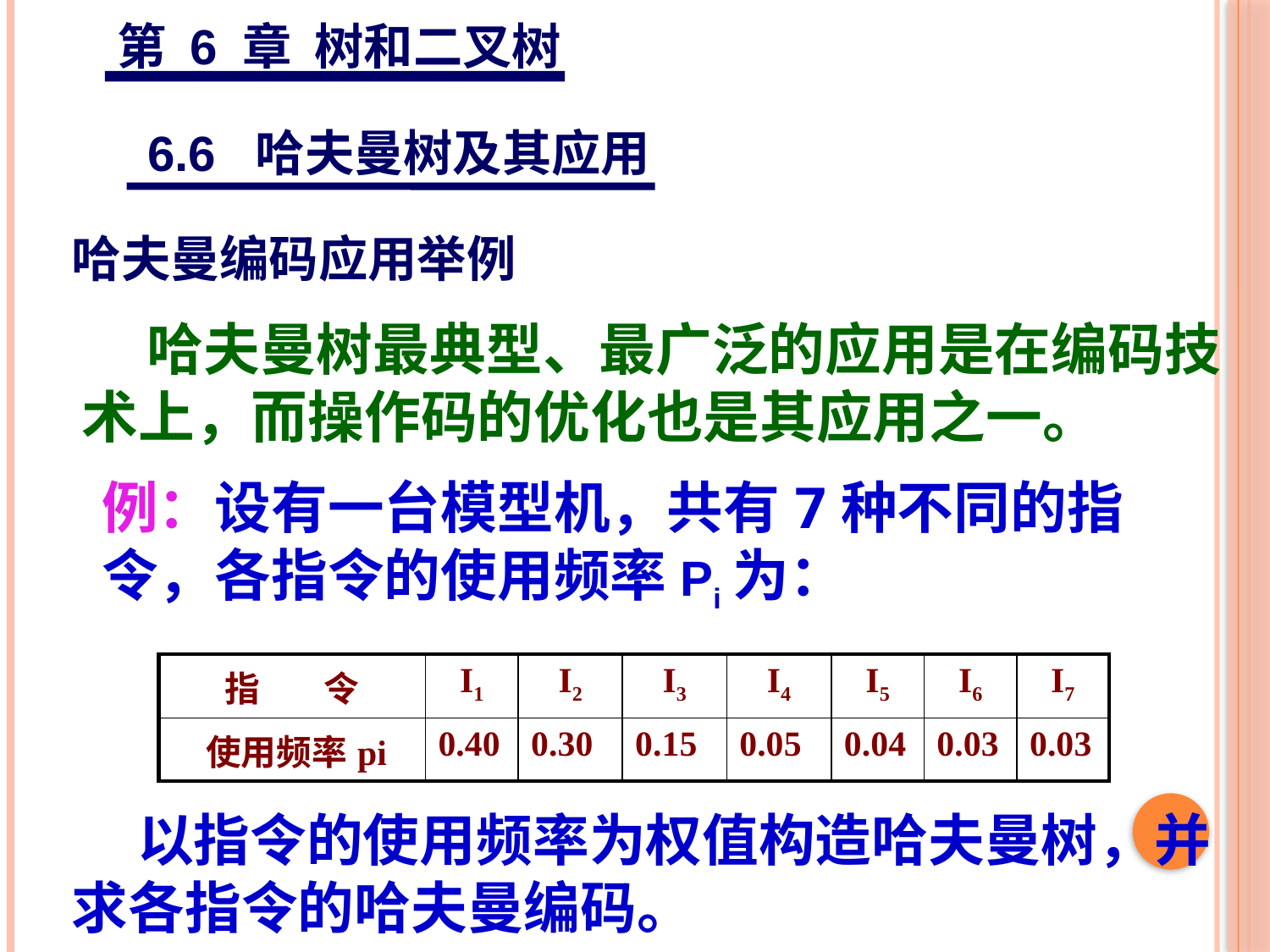

第 6 章  树和二叉树

6.6  哈夫曼树及其应用

# 哈夫曼编码应用举例
    哈夫曼树最典型、最广泛的应用是在编码技术上，而操作码的优化也是其应用之一。
例：设有一台模型机，共有7种不同的指令，各指令的使用频率Pi为：
| 指 令 | I1 | I2 | I3 | I4 | I5 | I6 | I7 |
| --- | --- | --- | --- | --- | --- | --- | --- |
| 使用频率pi | 0.40 | 0.30 | 0.15 | 0.05 | 0.04 | 0.03 | 0.03 |
    以指令的使用频率为权值构造哈夫曼树，并求各指令的哈夫曼编码。